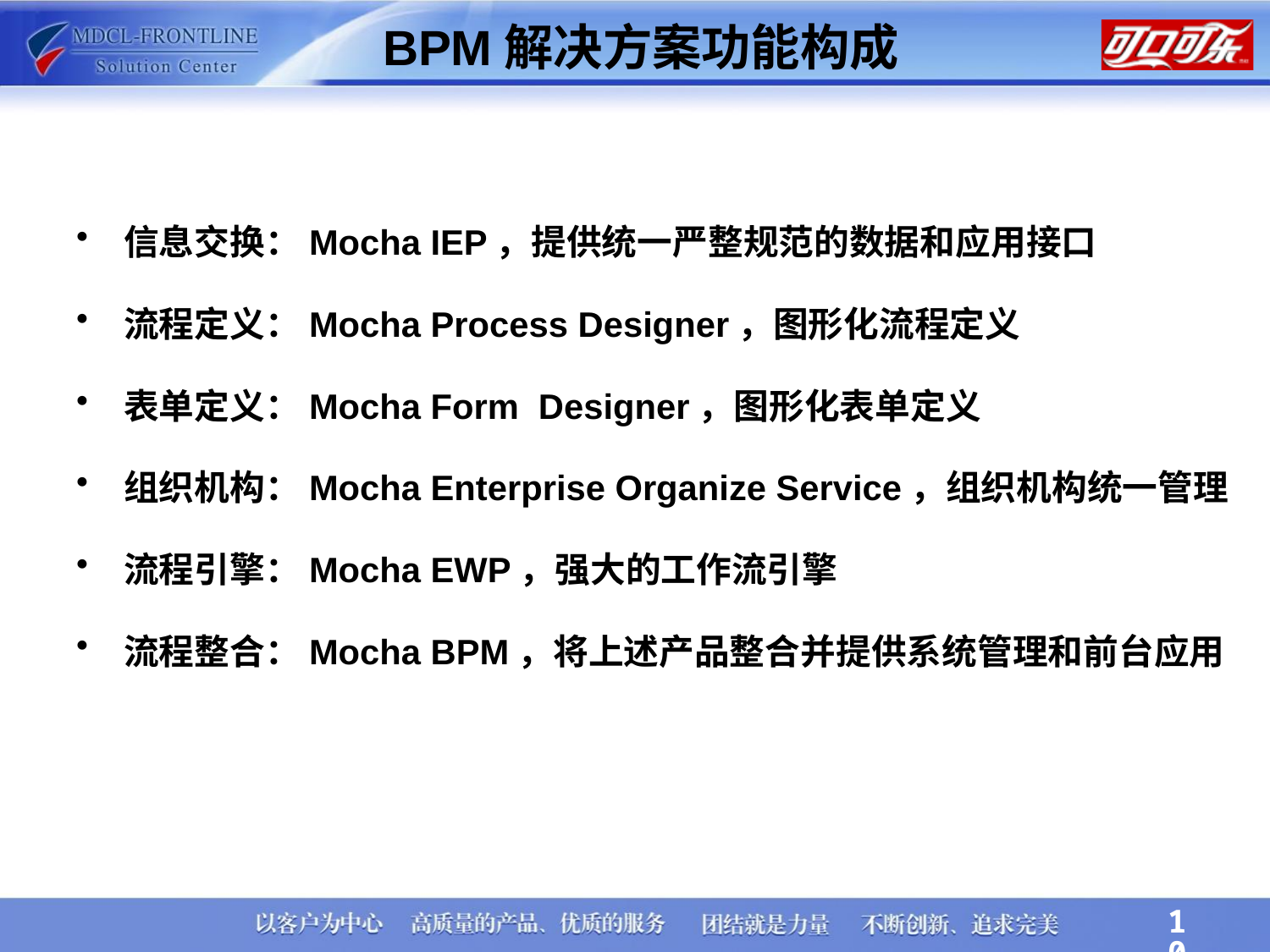

# BPM解决方案功能构成
信息交换：Mocha IEP，提供统一严整规范的数据和应用接口

流程定义：Mocha Process Designer，图形化流程定义

表单定义：Mocha Form  Designer，图形化表单定义

组织机构：Mocha Enterprise Organize Service，组织机构统一管理

流程引擎：Mocha EWP，强大的工作流引擎

流程整合：Mocha BPM，将上述产品整合并提供系统管理和前台应用